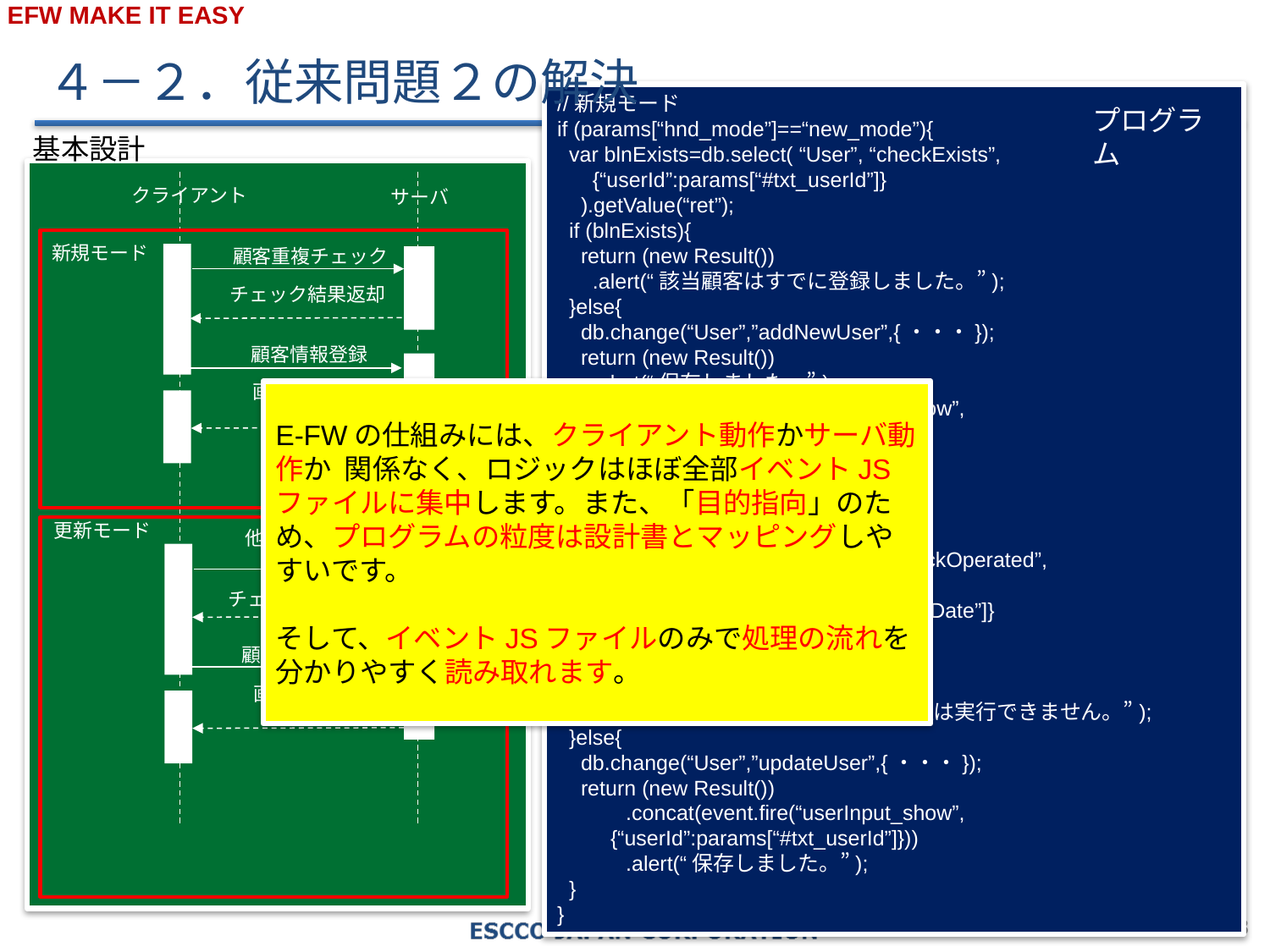

４－２．従来問題２の解決
//新規モード
if (params[“hnd_mode”]==“new_mode”){
  var blnExists=db.select( “User”, “checkExists”,
      {“userId”:params[“#txt_userId”]}
    ).getValue(“ret”);
  if (blnExists){
    return (new Result())
      .alert(“該当顧客はすでに登録しました。”);
  }else{
    db.change(“User”,”addNewUser”,{・・・});
    return (new Result())
      .alert(“保存しました。”)
　　　.concat(event.fire(“userInput_show”,
         {“userId”:params[“#txt_userId”]}))
      .disable(“#txt_userId”);
  }
//更新モード
}else{
 var blnOperated=db.select(“User”,“checkOperated”,
    {“userId”:params[“#txt_userId”],
      “updateDate”:params[“#hdn_updateDate”]}
   ).getValue(“ret”);
  if (blnOperated){
    return (new Result())
      .alert(“他人操作中のため、該当処理は実行できません。”);
  }else{
    db.change(“User”,”updateUser”,{・・・});
    return (new Result())
　　　.concat(event.fire(“userInput_show”,
         {“userId”:params[“#txt_userId”]}))
　　　.alert(“保存しました。”);
  }
}
プログラム
基本設計

クライアント
サーバ

新規モード
顧客重複チェック

チェック結果返却
顧客情報登録

画面再表示用データ返却

更新モード

他人操作有無チェック

チェック結果返却
顧客情報更新

画面再表示用データ返却

E-FWの仕組みには、クライアント動作かサーバ動作か  関係なく、ロジックはほぼ全部イベントJSファイルに集中します。また、「目的指向」のため、プログラムの粒度は設計書とマッピングしやすいです。

そして、イベントJSファイルのみで処理の流れを分かりやすく読み取れます。
8